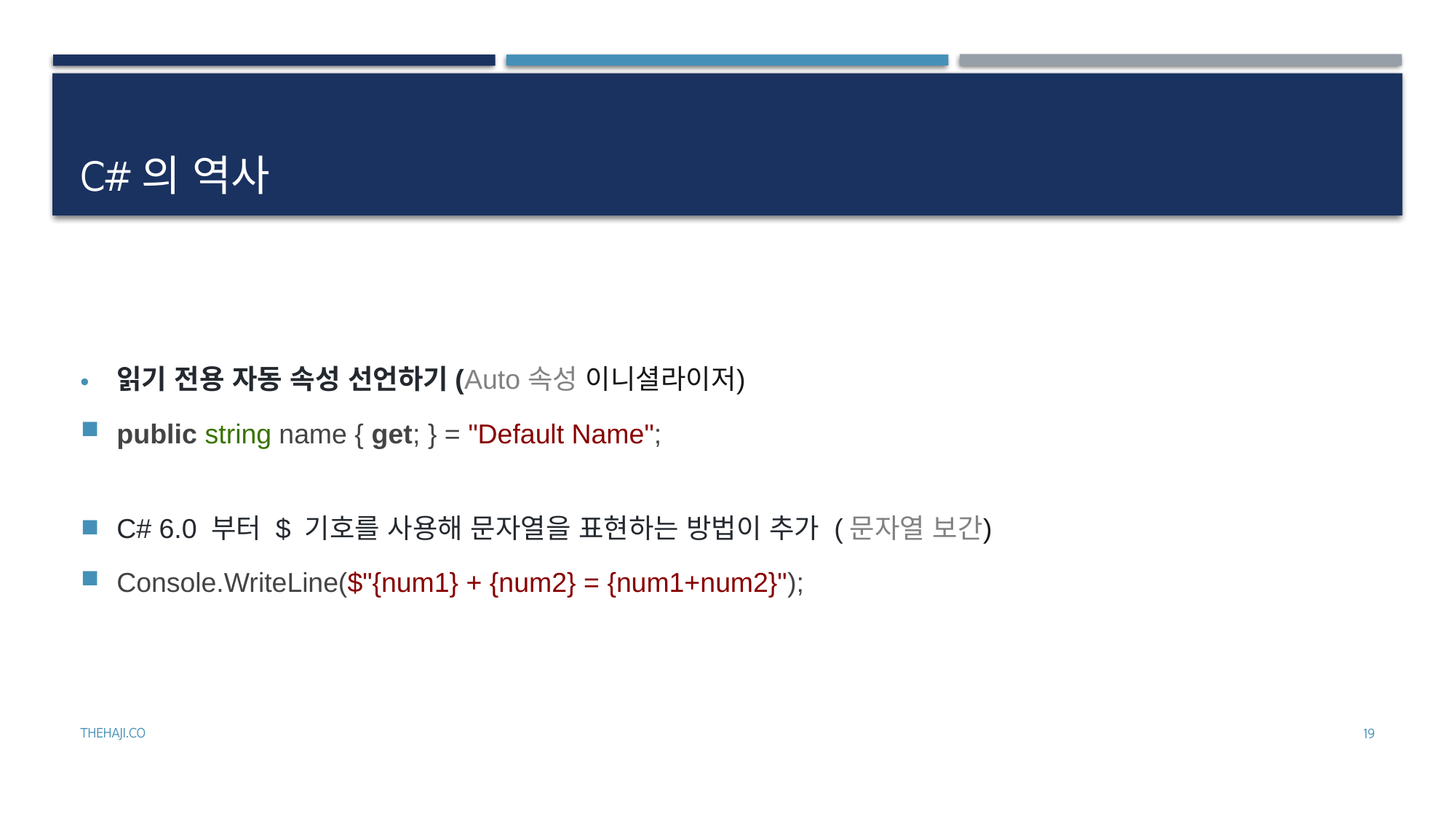

# C#의 역사
읽기 전용 자동 속성 선언하기(Auto 속성 이니셜라이저)
public string name { get; } = "Default Name";

C# 6.0 부터 $ 기호를 사용해 문자열을 표현하는 방법이 추가 (문자열 보간)
Console.WriteLine($"{num1} + {num2} = {num1+num2}");
thehaji.co
19